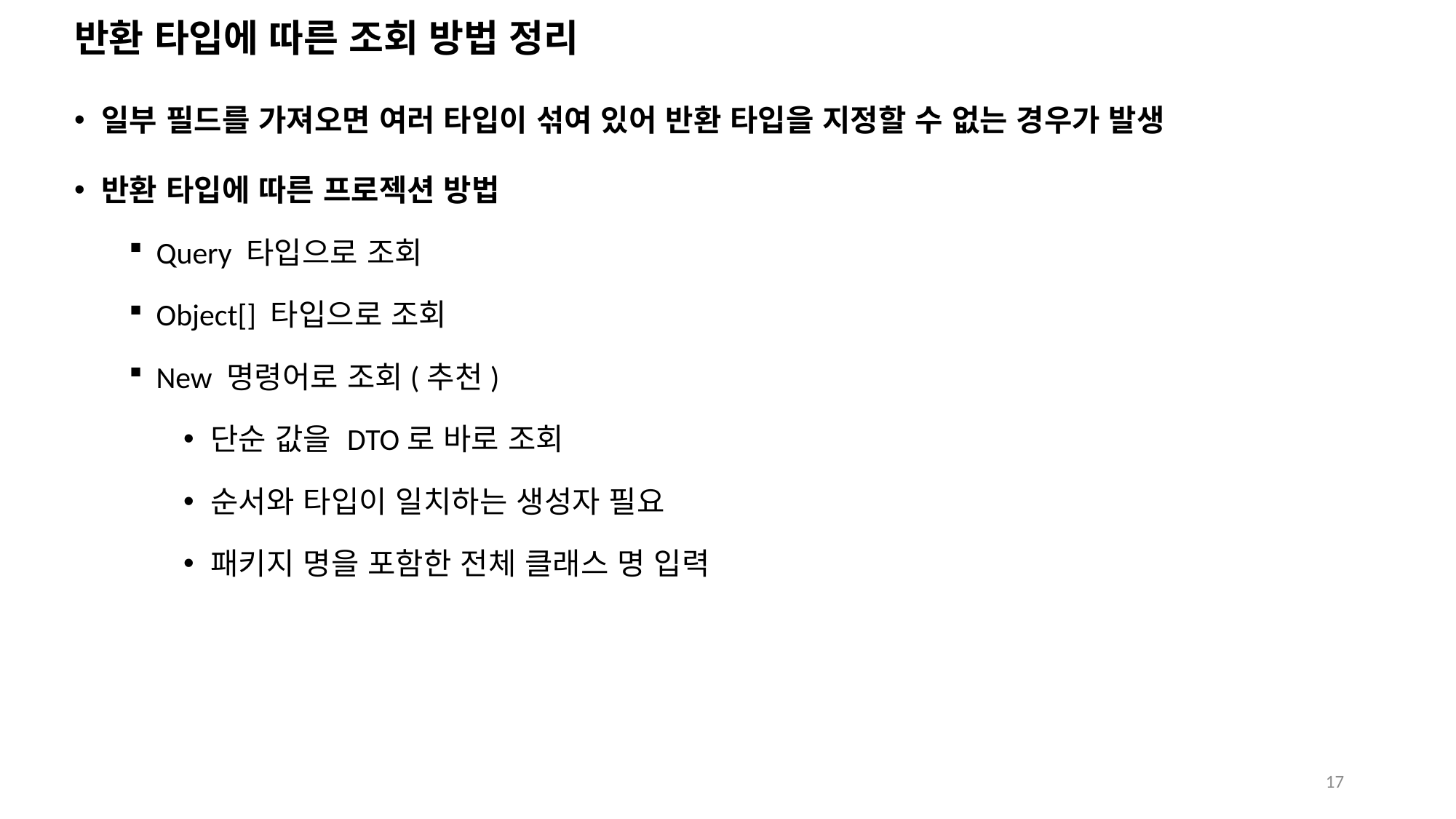

# 반환 타입에 따른 조회 방법 정리
일부 필드를 가져오면 여러 타입이 섞여 있어 반환 타입을 지정할 수 없는 경우가 발생
반환 타입에 따른 프로젝션 방법
Query 타입으로 조회
Object[] 타입으로 조회
New 명령어로 조회(추천)
단순 값을 DTO로 바로 조회
순서와 타입이 일치하는 생성자 필요
패키지 명을 포함한 전체 클래스 명 입력

17